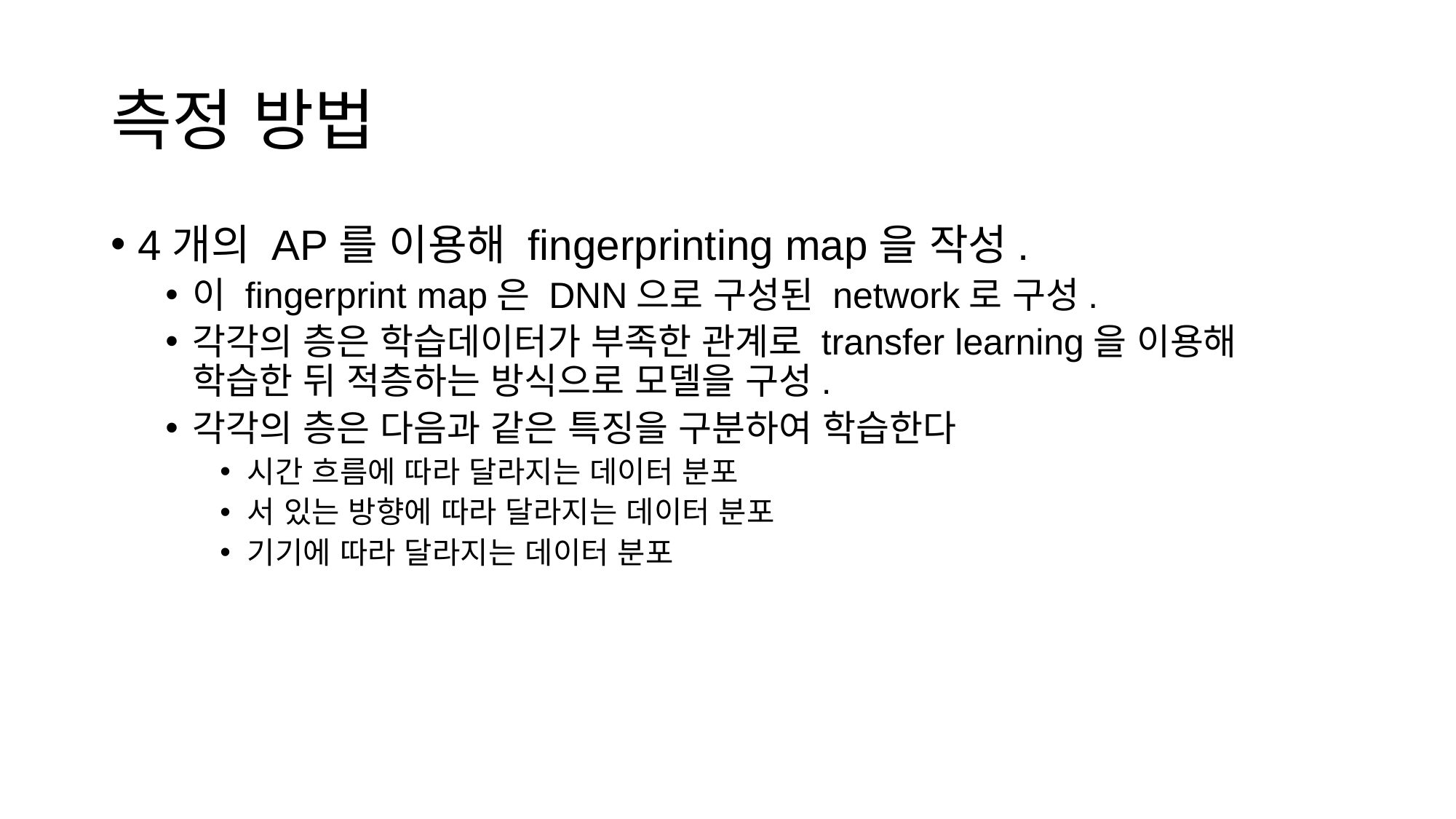

# 측정 방법
4개의 AP를 이용해 fingerprinting map을 작성.
이 fingerprint map은 DNN으로 구성된 network로 구성.
각각의 층은 학습데이터가 부족한 관계로 transfer learning을 이용해 학습한 뒤 적층하는 방식으로 모델을 구성.
각각의 층은 다음과 같은 특징을 구분하여 학습한다
시간 흐름에 따라 달라지는 데이터 분포
서 있는 방향에 따라 달라지는 데이터 분포
기기에 따라 달라지는 데이터 분포